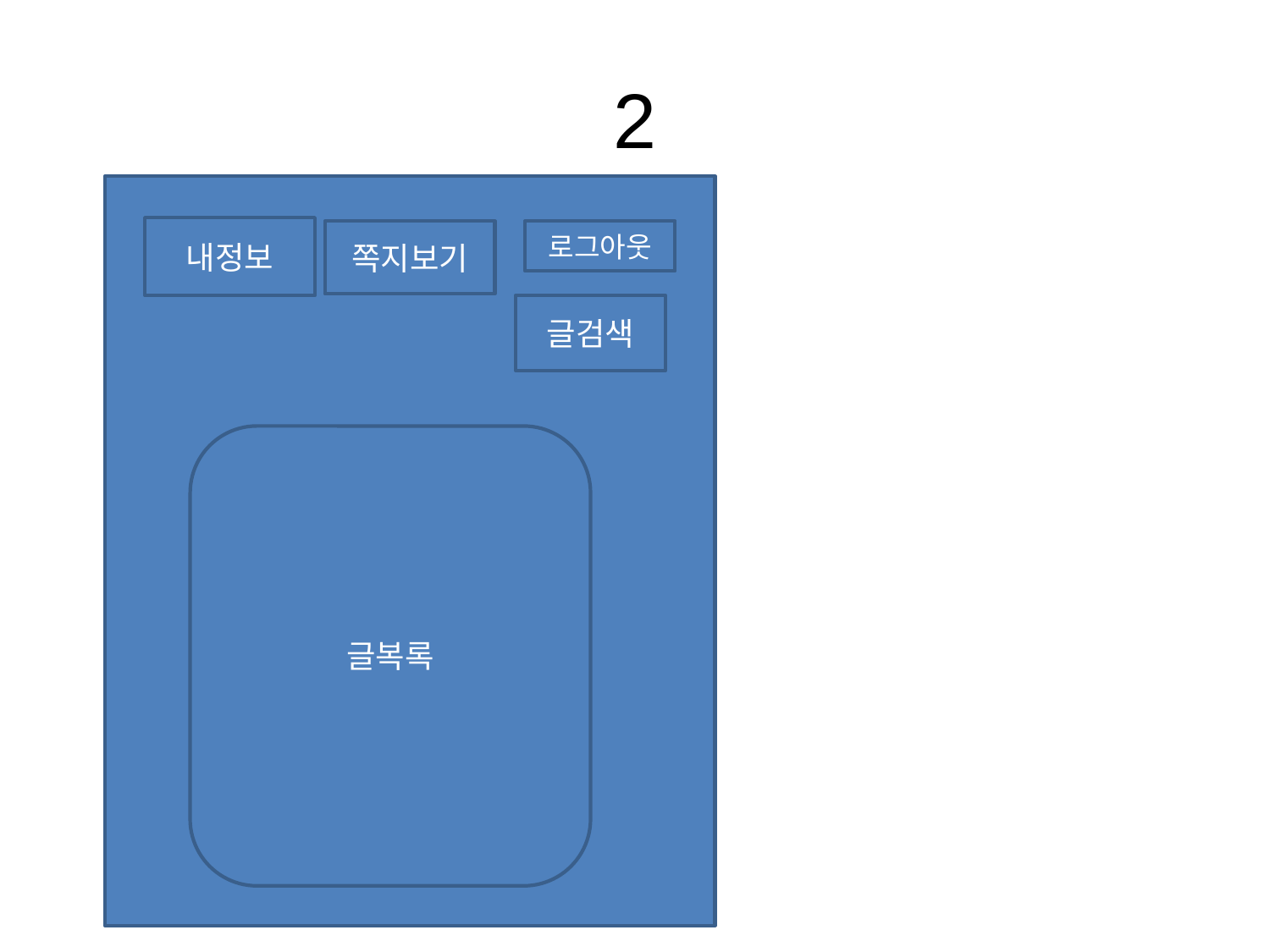

# 2

내정보
쪽지보기
로그아웃

글검색
글복록